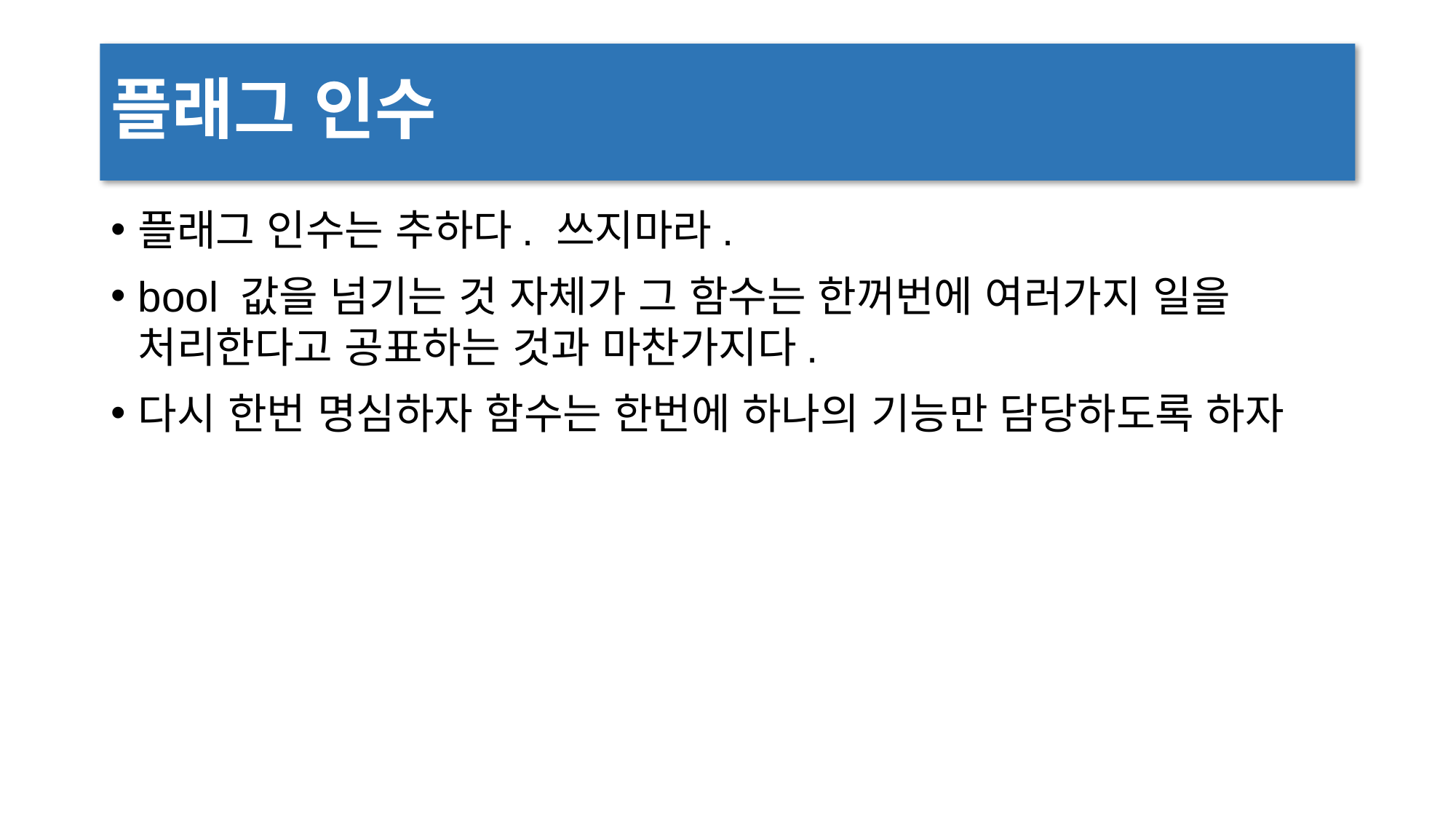

# 플래그 인수
플래그 인수는 추하다. 쓰지마라.
bool 값을 넘기는 것 자체가 그 함수는 한꺼번에 여러가지 일을 처리한다고 공표하는 것과 마찬가지다.
다시 한번 명심하자 함수는 한번에 하나의 기능만 담당하도록 하자